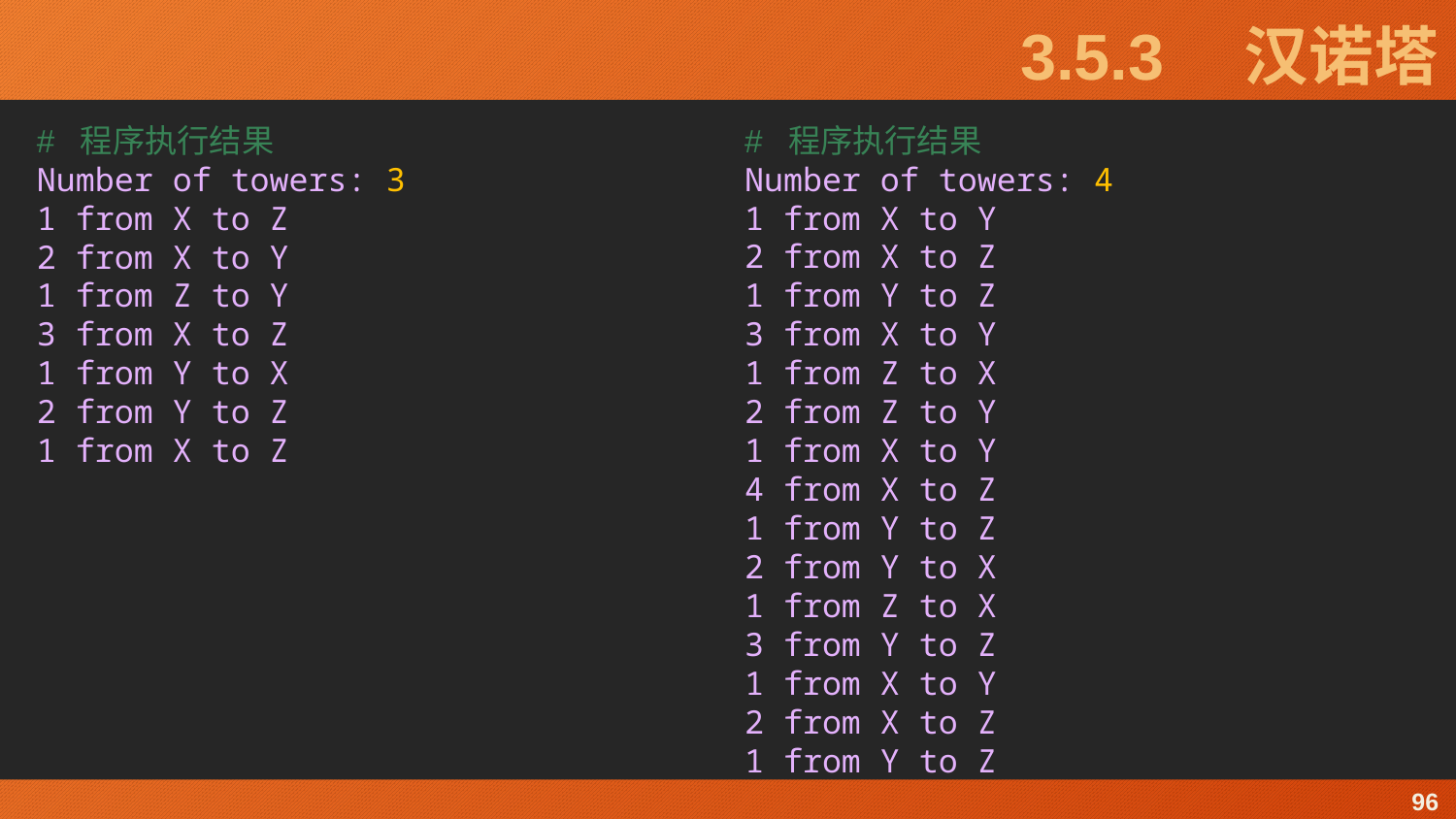

# 3.5.3　汉诺塔
#  程序执行结果
Number of towers: 3
1 from X to Z
2 from X to Y
1 from Z to Y
3 from X to Z
1 from Y to X
2 from Y to Z
1 from X to Z
#  程序执行结果
Number of towers: 4
1 from X to Y
2 from X to Z
1 from Y to Z
3 from X to Y
1 from Z to X
2 from Z to Y
1 from X to Y
4 from X to Z
1 from Y to Z
2 from Y to X
1 from Z to X
3 from Y to Z
1 from X to Y
2 from X to Z
1 from Y to Z
96